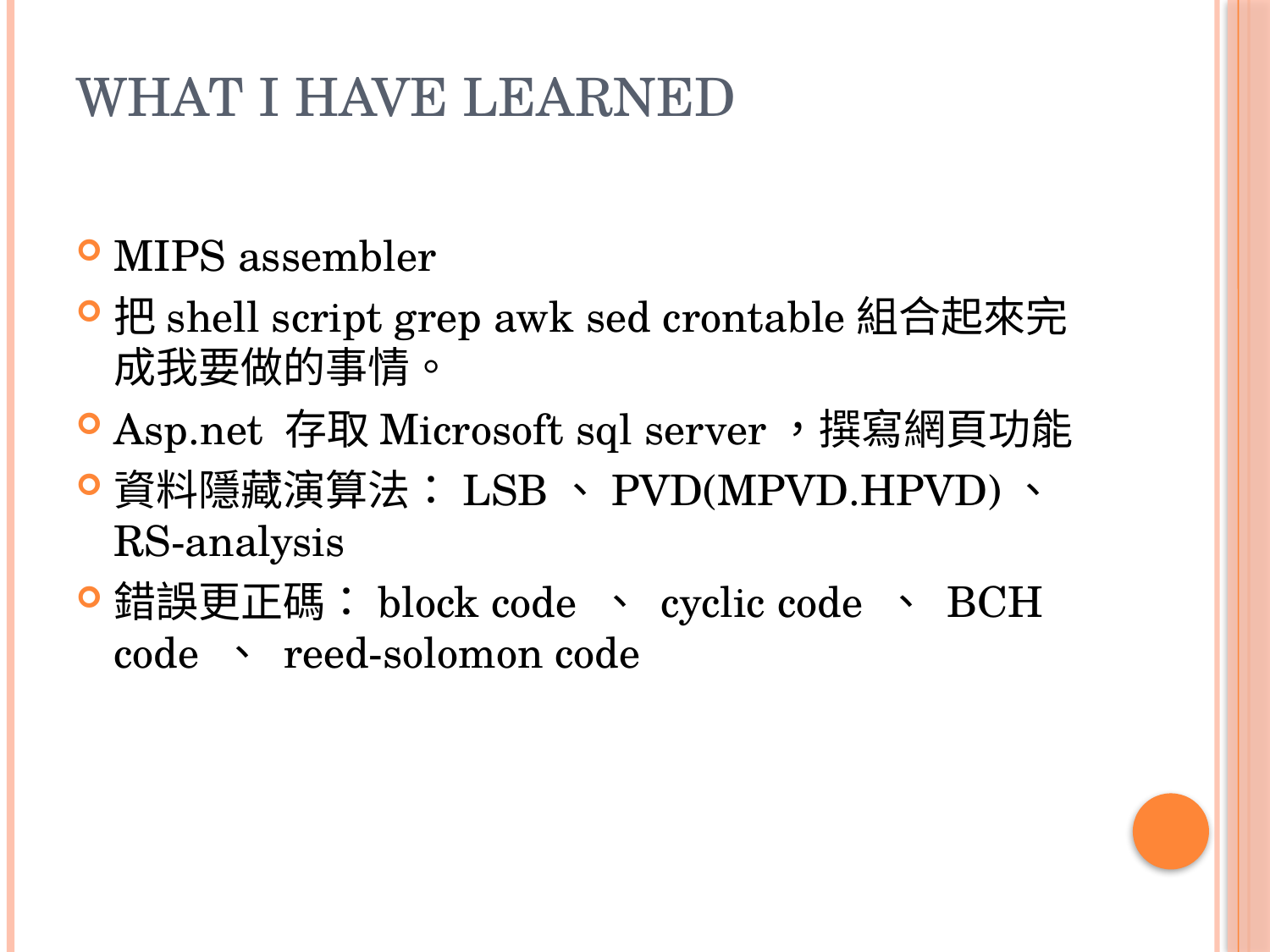

# What I have learned
MIPS assembler
把shell script grep awk sed crontable組合起來完成我要做的事情。
Asp.net 存取Microsoft sql server，撰寫網頁功能
資料隱藏演算法：LSB、PVD(MPVD.HPVD)、RS-analysis
錯誤更正碼：block code 、 cyclic code 、 BCH code 、 reed-solomon code